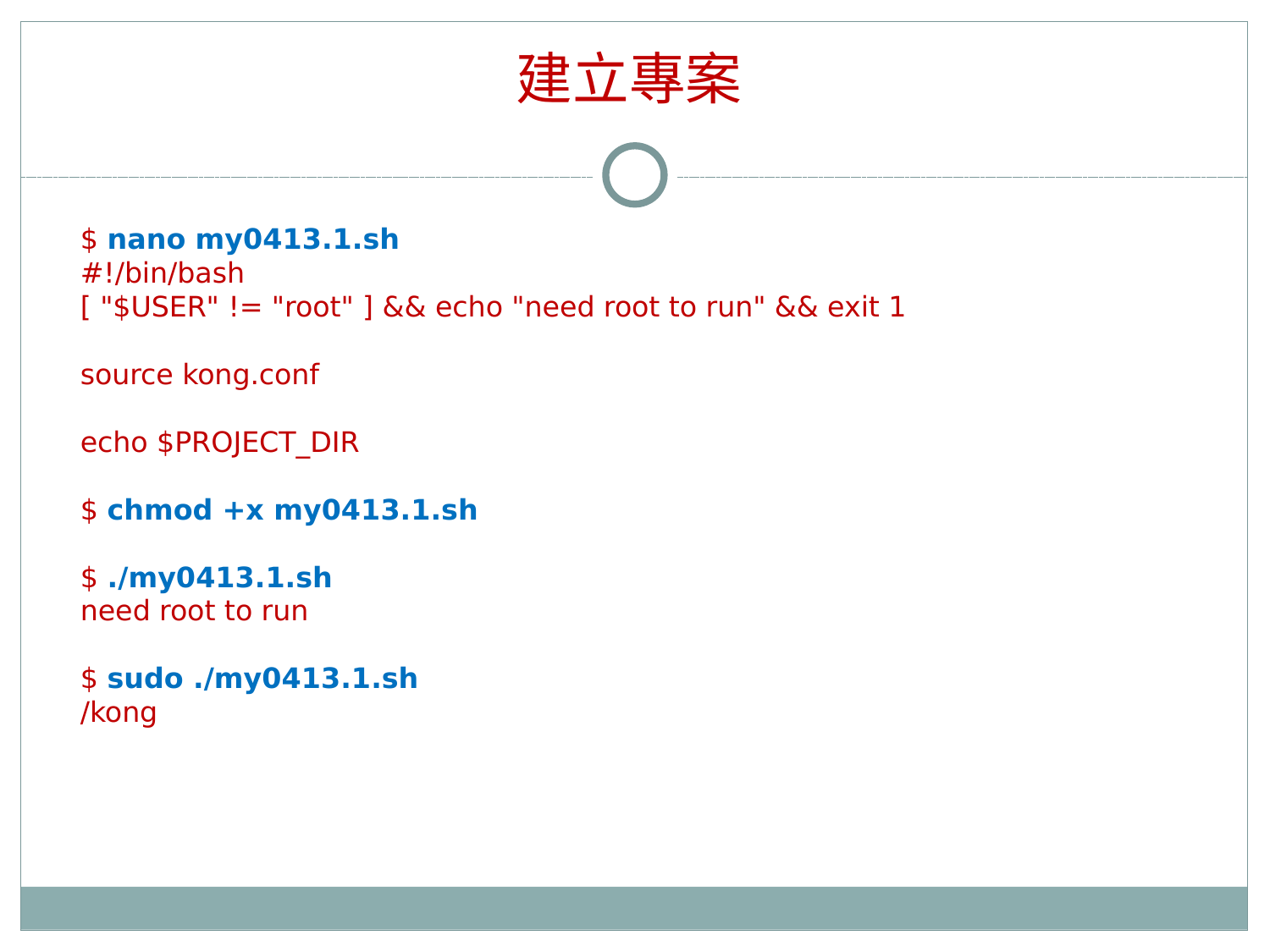

# 建立專案
$ nano my0413.1.sh
#!/bin/bash
[ "$USER" != "root" ] && echo "need root to run" && exit 1

source kong.conf

echo $PROJECT_DIR

$ chmod +x my0413.1.sh

$ ./my0413.1.sh
need root to run

$ sudo ./my0413.1.sh
/kong